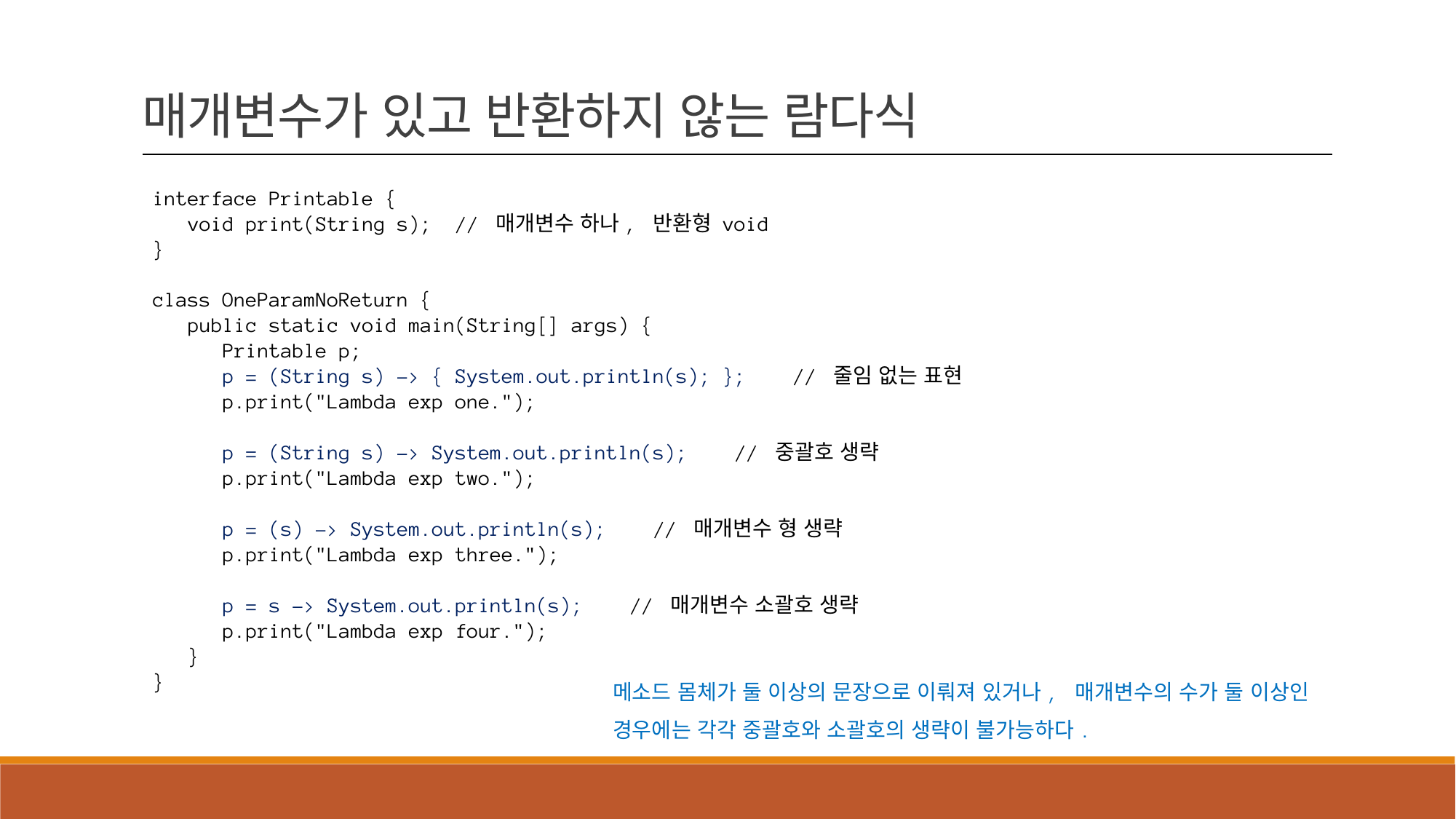

매개변수가 있고 반환하지 않는 람다식
interface Printable {
   void print(String s);  // 매개변수 하나, 반환형 void
}

class OneParamNoReturn {
   public static void main(String[] args) {
      Printable p;
      p = (String s) -> { System.out.println(s); };    // 줄임 없는 표현
      p.print("Lambda exp one.");

      p = (String s) -> System.out.println(s);    // 중괄호 생략
      p.print("Lambda exp two.");

      p = (s) -> System.out.println(s);    // 매개변수 형 생략
      p.print("Lambda exp three.");

      p = s -> System.out.println(s);    // 매개변수 소괄호 생략
      p.print("Lambda exp four.");
   }
}
메소드 몸체가 둘 이상의 문장으로 이뤄져 있거나, 매개변수의 수가 둘 이상인 경우에는 각각 중괄호와 소괄호의 생략이 불가능하다.